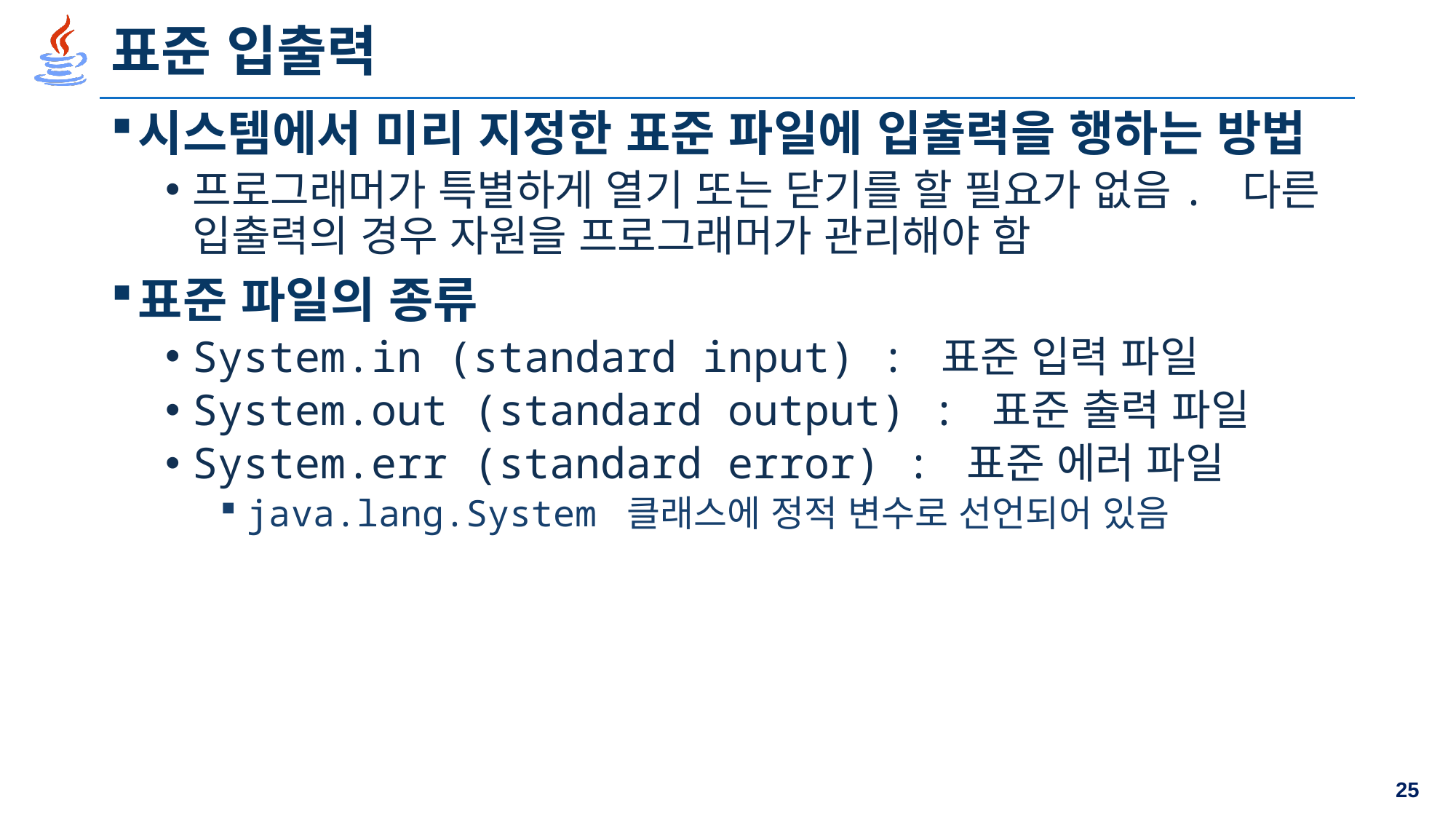

# 표준 입출력
시스템에서 미리 지정한 표준 파일에 입출력을 행하는 방법
프로그래머가 특별하게 열기 또는 닫기를 할 필요가 없음. 다른 입출력의 경우 자원을 프로그래머가 관리해야 함
표준 파일의 종류
System.in (standard input) : 표준 입력 파일
System.out (standard output) : 표준 출력 파일
System.err (standard error) : 표준 에러 파일
java.lang.System 클래스에 정적 변수로 선언되어 있음
25